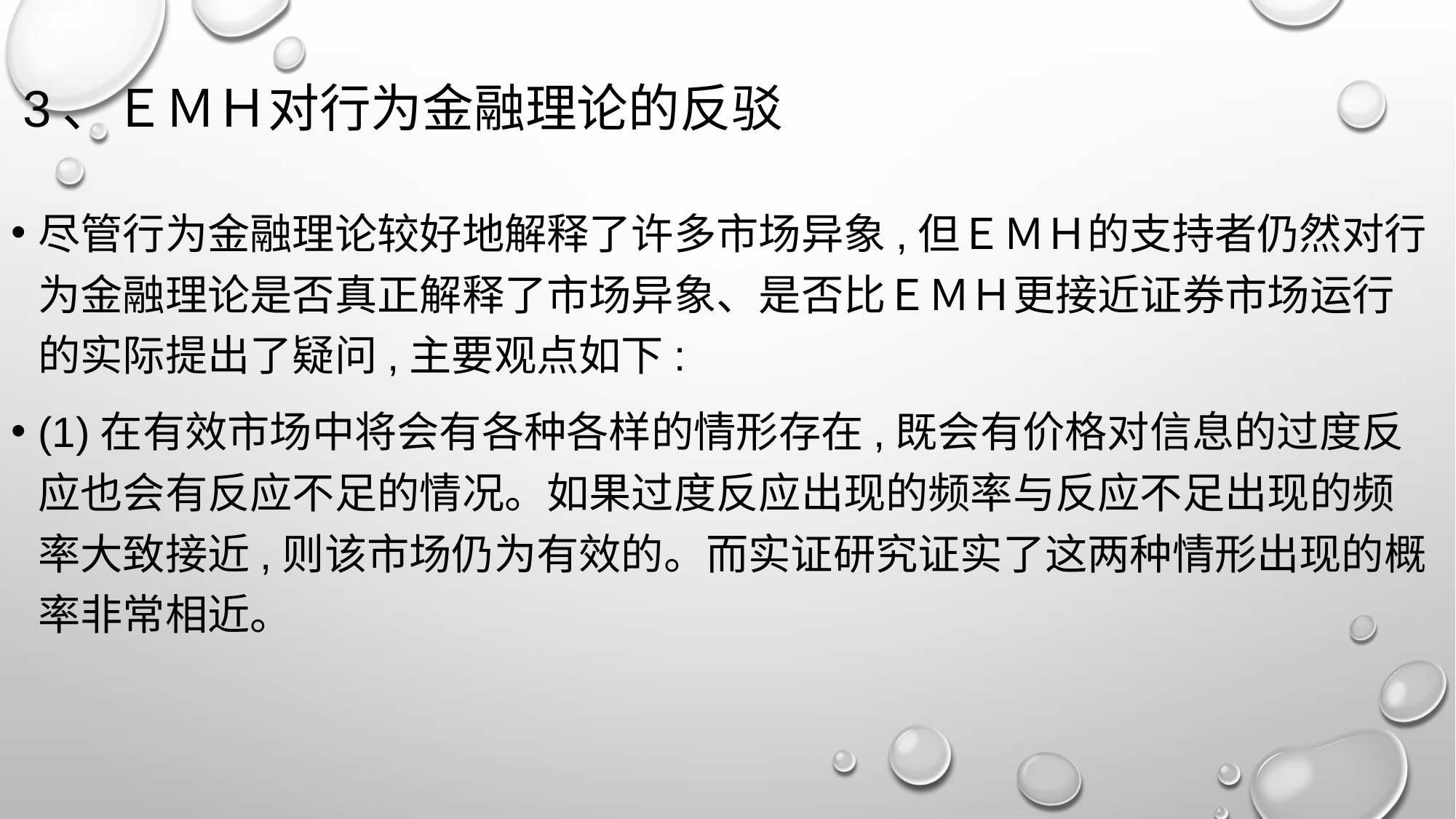

# 3、ＥＭＨ对行为金融理论的反驳
尽管行为金融理论较好地解释了许多市场异象,但ＥＭＨ的支持者仍然对行为金融理论是否真正解释了市场异象、是否比ＥＭＨ更接近证券市场运行的实际提出了疑问,主要观点如下:
(1)在有效市场中将会有各种各样的情形存在,既会有价格对信息的过度反应也会有反应不足的情况。如果过度反应出现的频率与反应不足出现的频率大致接近,则该市场仍为有效的。而实证研究证实了这两种情形出现的概率非常相近。